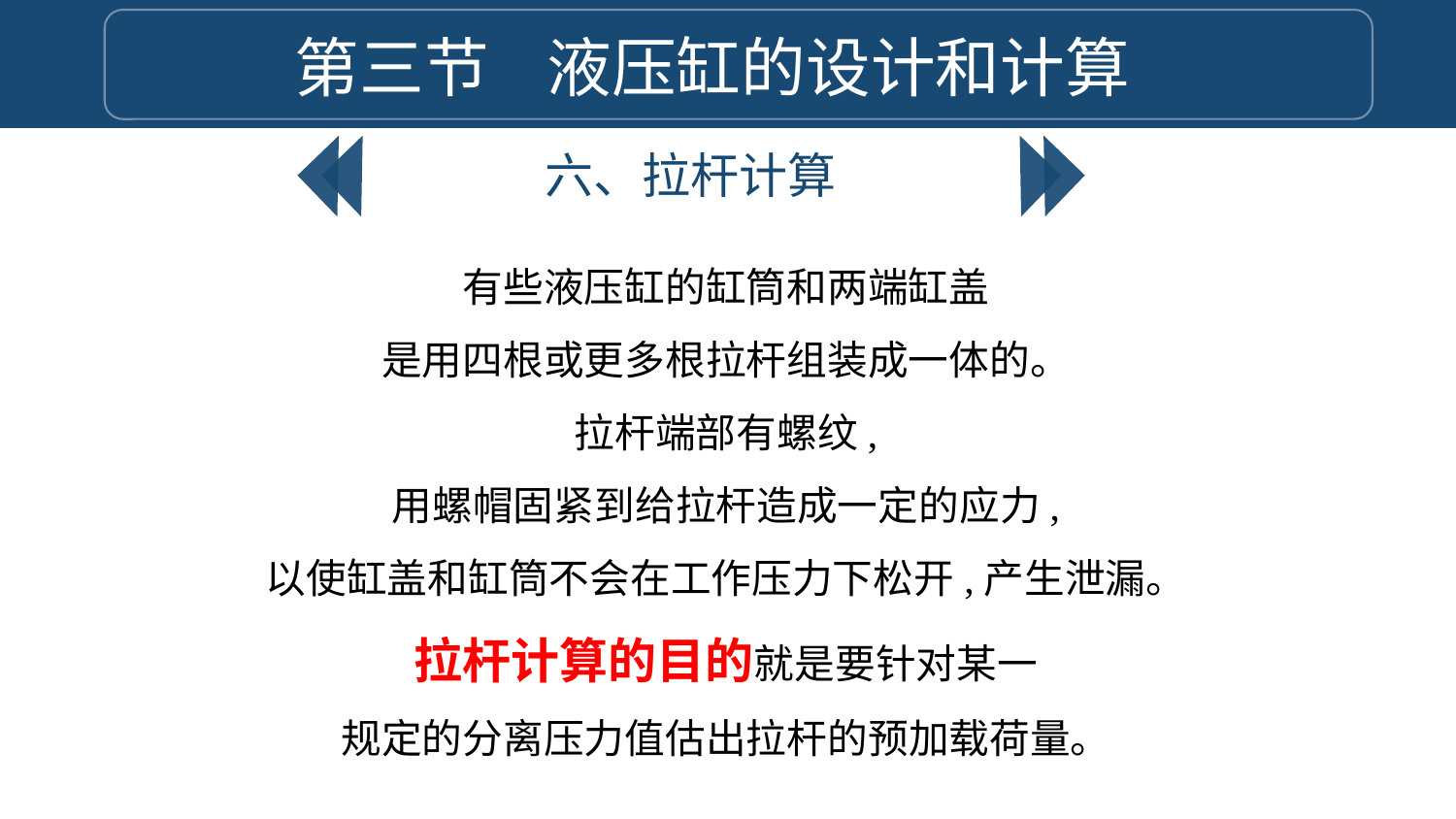

第三节    液压缸的设计和计算
六、拉杆计算

有些液压缸的缸筒和两端缸盖
是用四根或更多根拉杆组装成一体的。
拉杆端部有螺纹,
用螺帽固紧到给拉杆造成一定的应力,
以使缸盖和缸筒不会在工作压力下松开,产生泄漏。
拉杆计算的目的就是要针对某一
规定的分离压力值估出拉杆的预加载荷量。